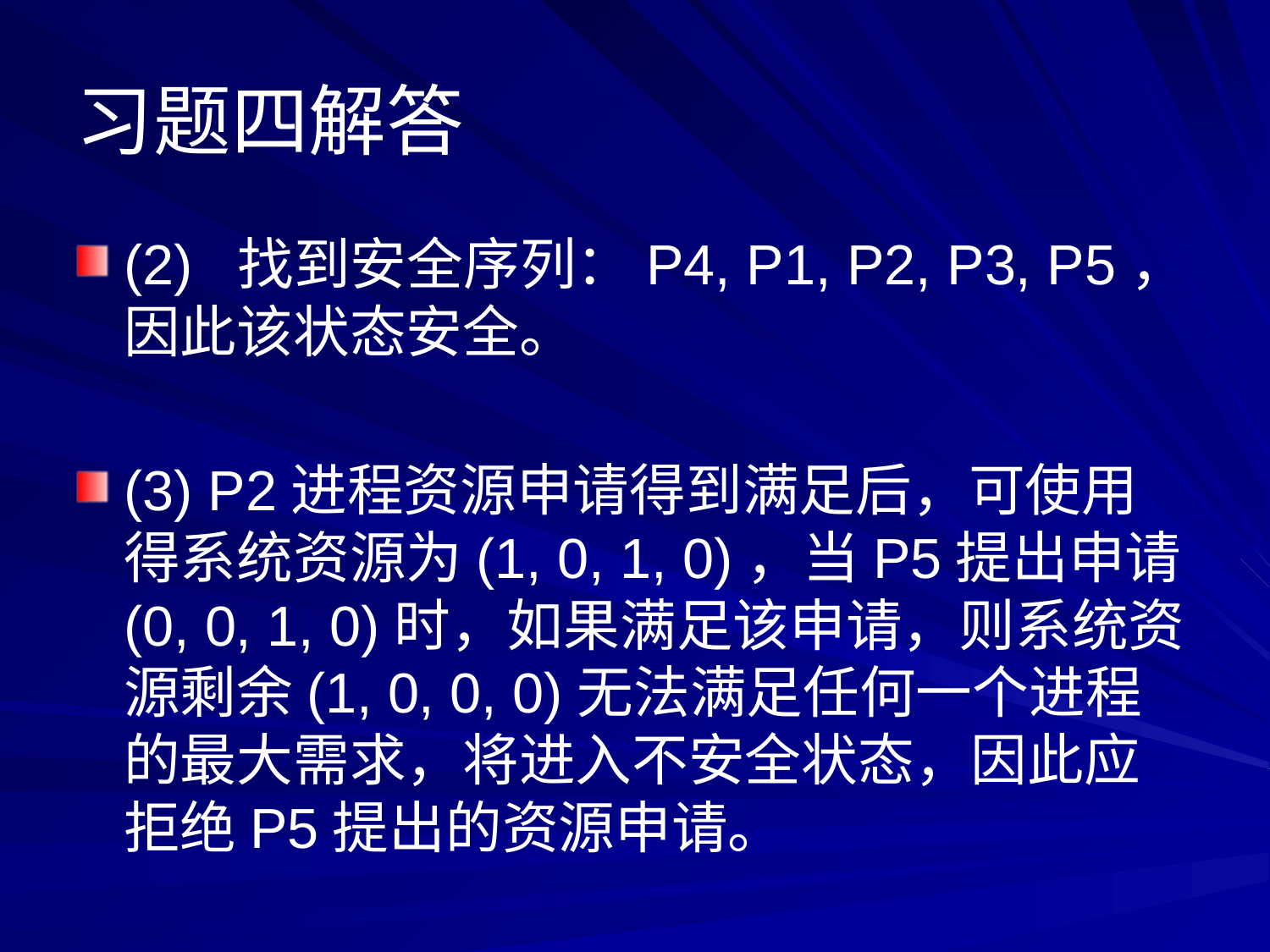

习题四解答
(2)  找到安全序列：P4, P1, P2, P3, P5，因此该状态安全。

(3) P2进程资源申请得到满足后，可使用得系统资源为(1, 0, 1, 0)，当P5提出申请(0, 0, 1, 0)时，如果满足该申请，则系统资源剩余(1, 0, 0, 0)无法满足任何一个进程的最大需求，将进入不安全状态，因此应拒绝P5提出的资源申请。